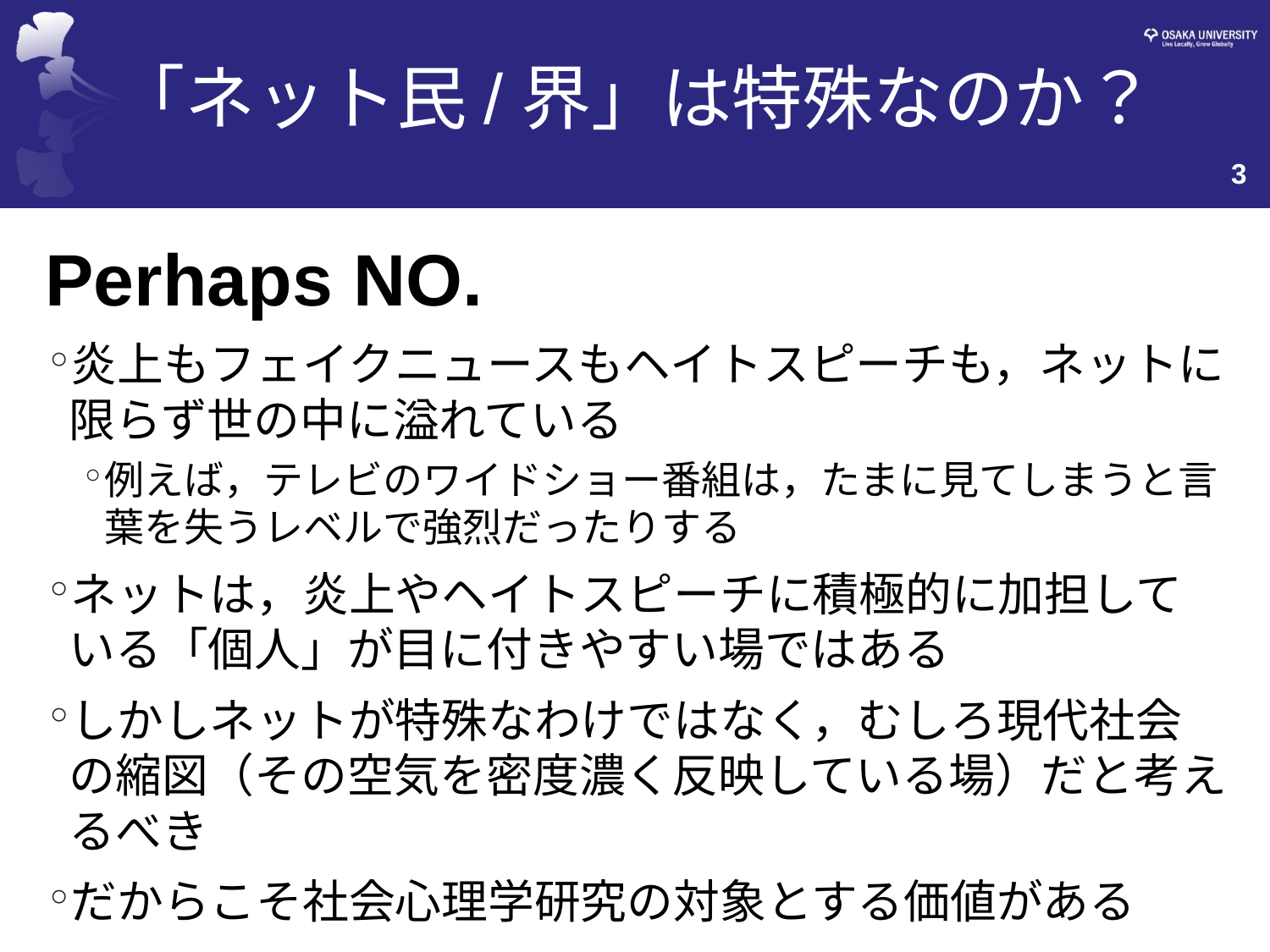

# 「ネット民/界」は特殊なのか？
3
Perhaps NO.
炎上もフェイクニュースもヘイトスピーチも，ネットに限らず世の中に溢れている
例えば，テレビのワイドショー番組は，たまに見てしまうと言葉を失うレベルで強烈だったりする
ネットは，炎上やヘイトスピーチに積極的に加担している「個人」が目に付きやすい場ではある
しかしネットが特殊なわけではなく，むしろ現代社会の縮図（その空気を密度濃く反映している場）だと考えるべき
だからこそ社会心理学研究の対象とする価値がある